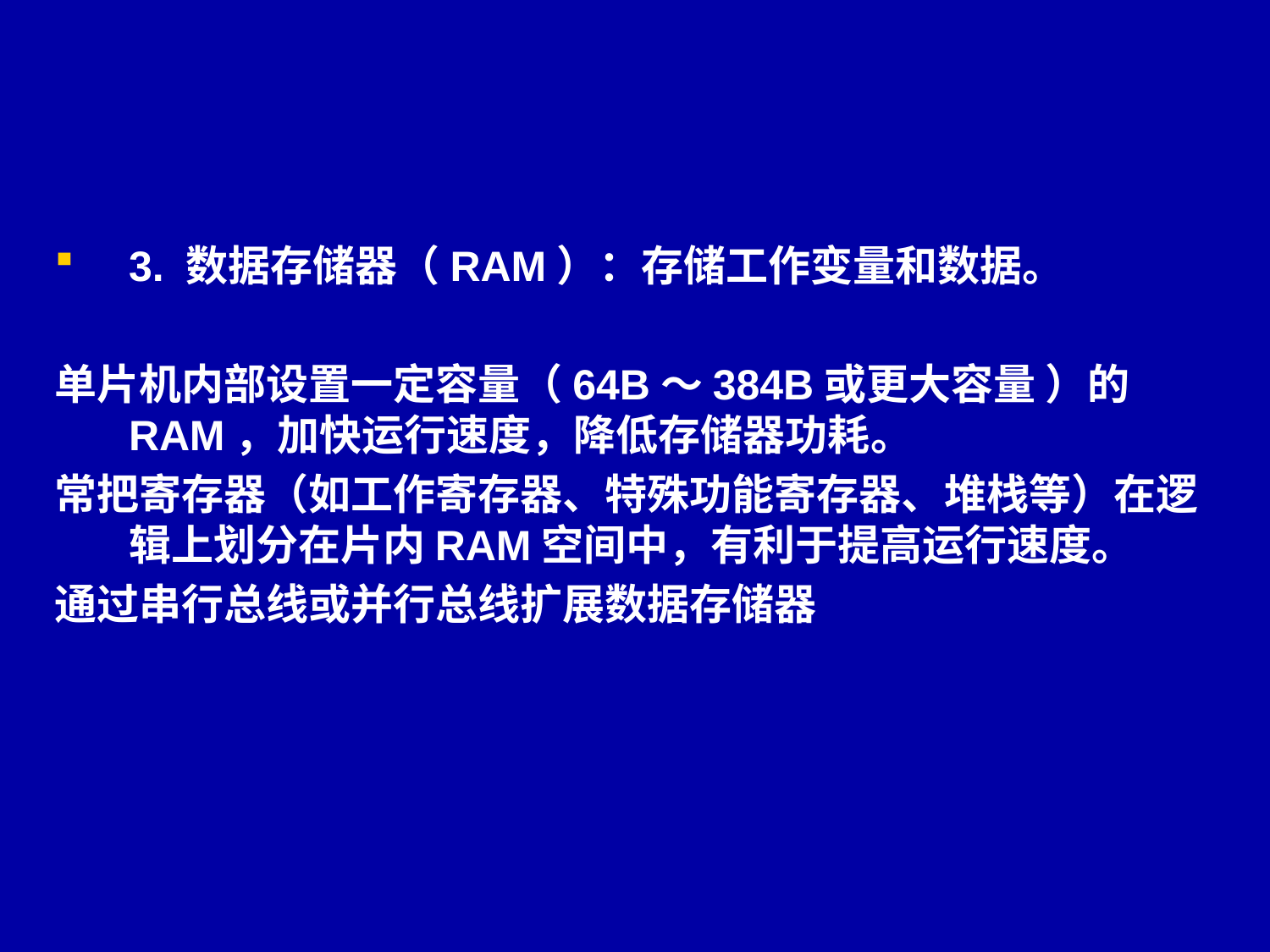

#
3. 数据存储器（RAM）：存储工作变量和数据。

单片机内部设置一定容量（64B～384B或更大容量 ）的RAM，加快运行速度，降低存储器功耗。
常把寄存器（如工作寄存器、特殊功能寄存器、堆栈等）在逻辑上划分在片内RAM空间中，有利于提高运行速度。
通过串行总线或并行总线扩展数据存储器